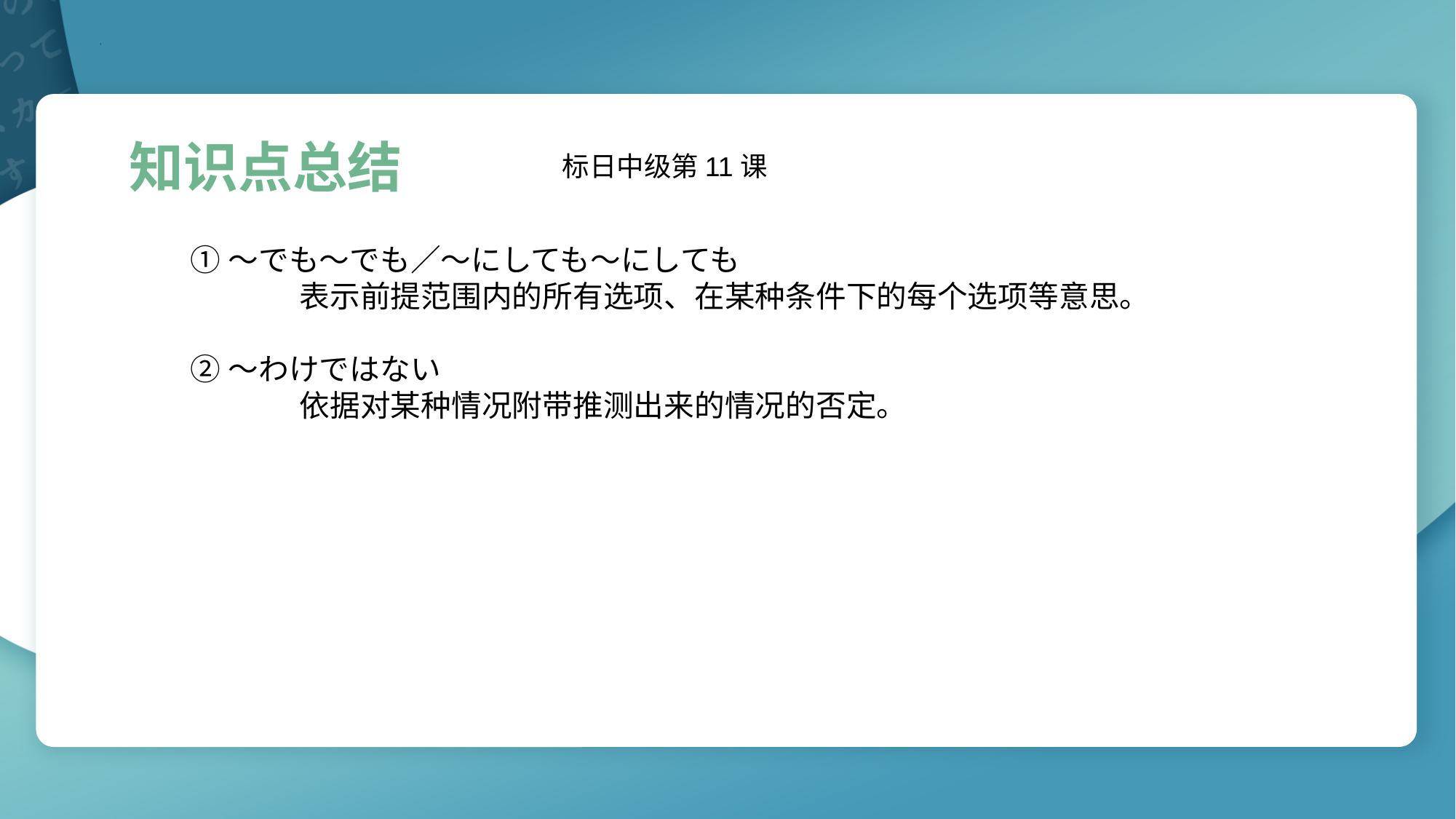

知识点总结
标日中级第11课
①～でも～でも／～にしても～にしても
	表示前提范围内的所有选项、在某种条件下的每个选项等意思。

②～わけではない
	依据对某种情况附带推测出来的情况的否定。